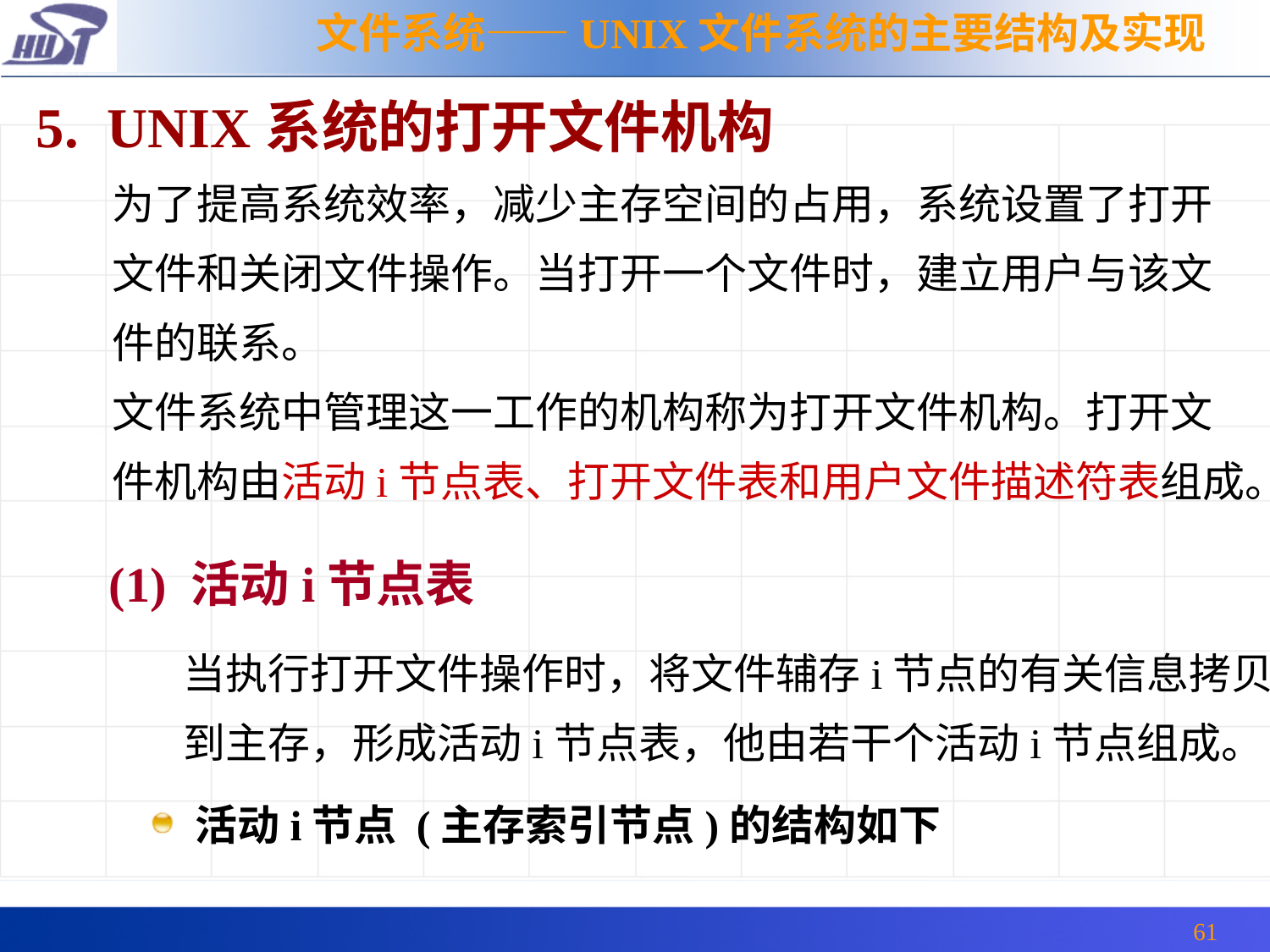

文件系统——UNIX文件系统的主要结构及实现
5.  UNIX系统的打开文件机构
为了提高系统效率，减少主存空间的占用，系统设置了打开
文件和关闭文件操作。当打开一个文件时，建立用户与该文
件的联系。
文件系统中管理这一工作的机构称为打开文件机构。打开文
件机构由活动i节点表、打开文件表和用户文件描述符表组成。
   (1) 活动i节点表
 当执行打开文件操作时，将文件辅存i节点的有关信息拷贝
 到主存，形成活动i节点表，他由若干个活动i节点组成。
活动i节点 (主存索引节点)的结构如下
61